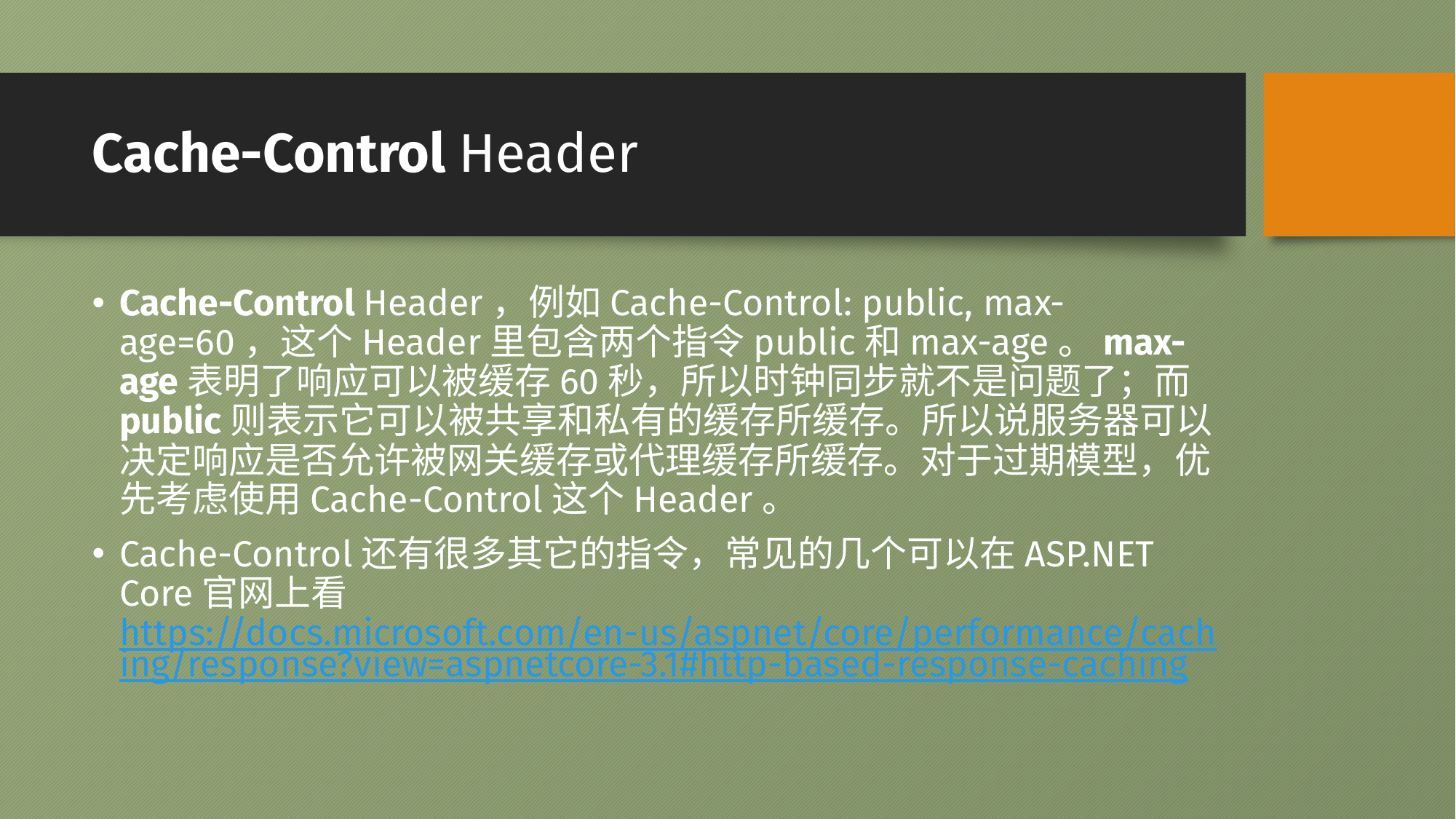

# Cache-Control Header
Cache-Control Header，例如Cache-Control: public, max-age=60，这个Header里包含两个指令public和max-age。max-age表明了响应可以被缓存60秒，所以时钟同步就不是问题了；而public则表示它可以被共享和私有的缓存所缓存。所以说服务器可以决定响应是否允许被网关缓存或代理缓存所缓存。对于过期模型，优先考虑使用Cache-Control这个Header。
Cache-Control还有很多其它的指令，常见的几个可以在ASP.NET Core官网上看 https://docs.microsoft.com/en-us/aspnet/core/performance/caching/response?view=aspnetcore-3.1#http-based-response-caching